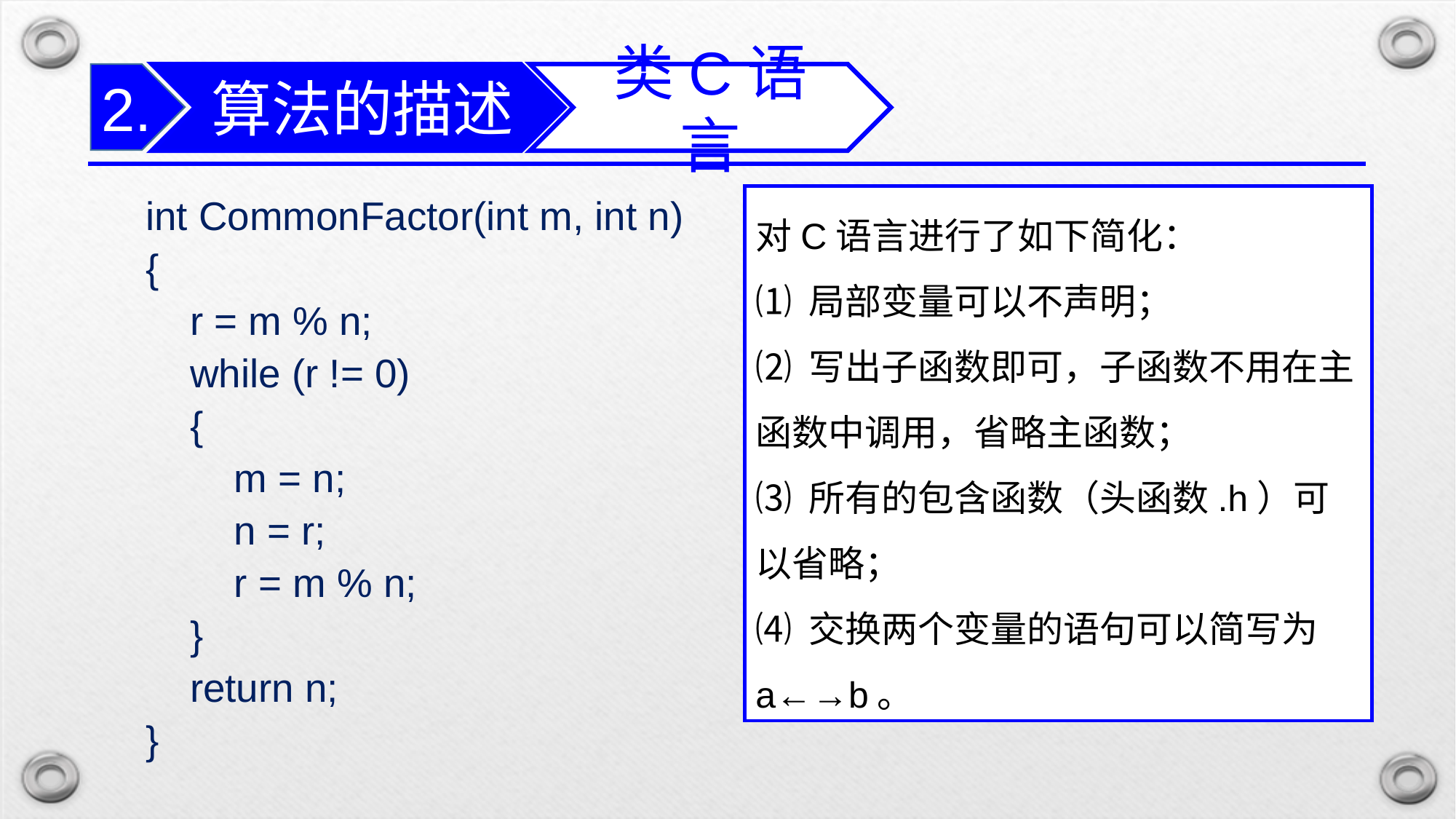

算法的描述

2.
类C语言
对C语言进行了如下简化：
⑴ 局部变量可以不声明；
⑵ 写出子函数即可，子函数不用在主函数中调用，省略主函数；
⑶ 所有的包含函数（头函数.h）可以省略；
⑷ 交换两个变量的语句可以简写为a←→b。
int CommonFactor(int m, int n)
{
    r = m % n;
    while (r != 0)
    {
        m = n;
        n = r;
        r = m % n;
    }
    return n;
}